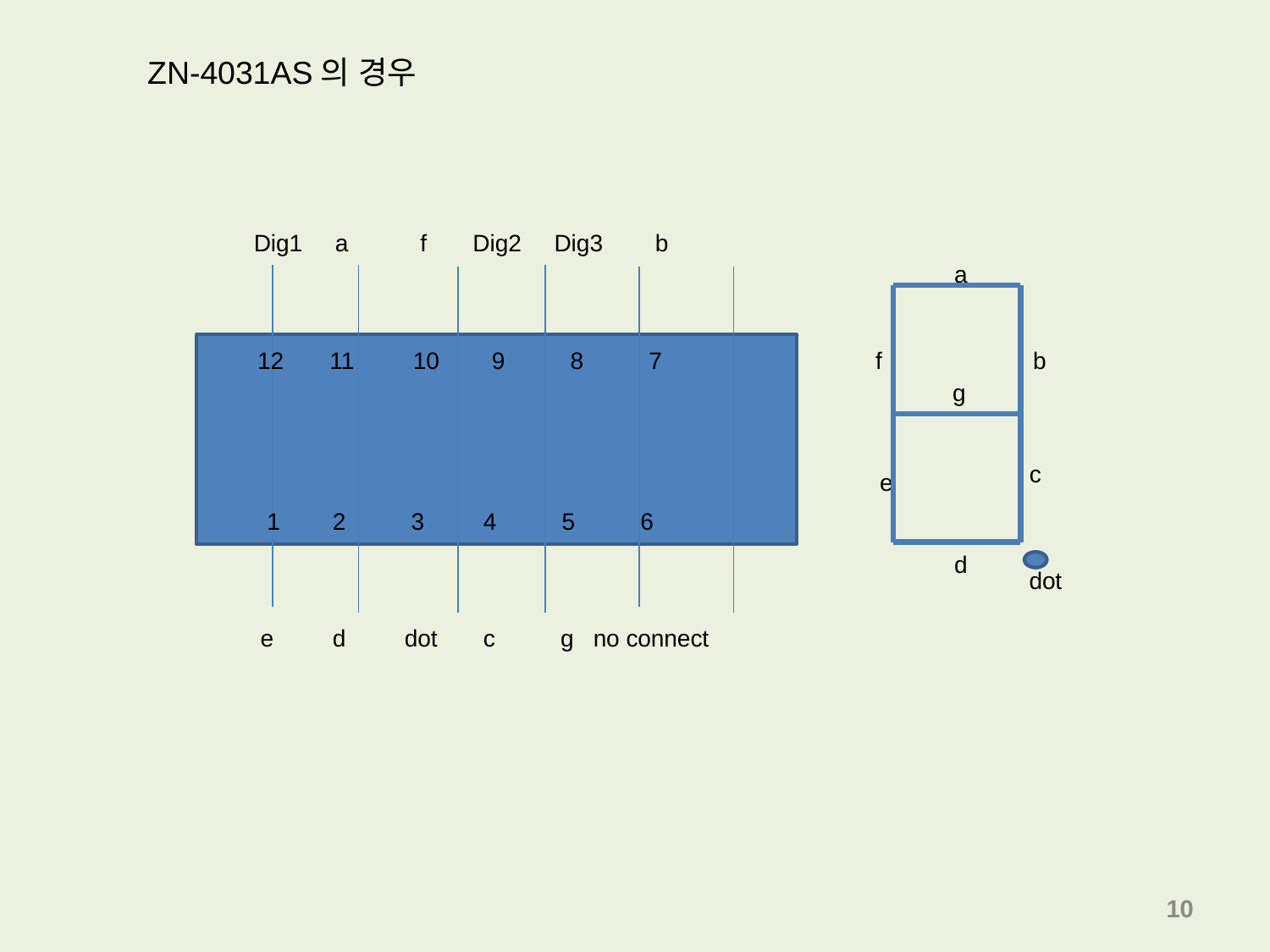

ZN-4031AS의 경우
Dig1     a           f       Dig2     Dig3        b

12       11         10        9          8          7
  1        2          3         4          5          6
 e         d         dot       c          g   no connect
a
f
b
g
c
e
d

dot
10